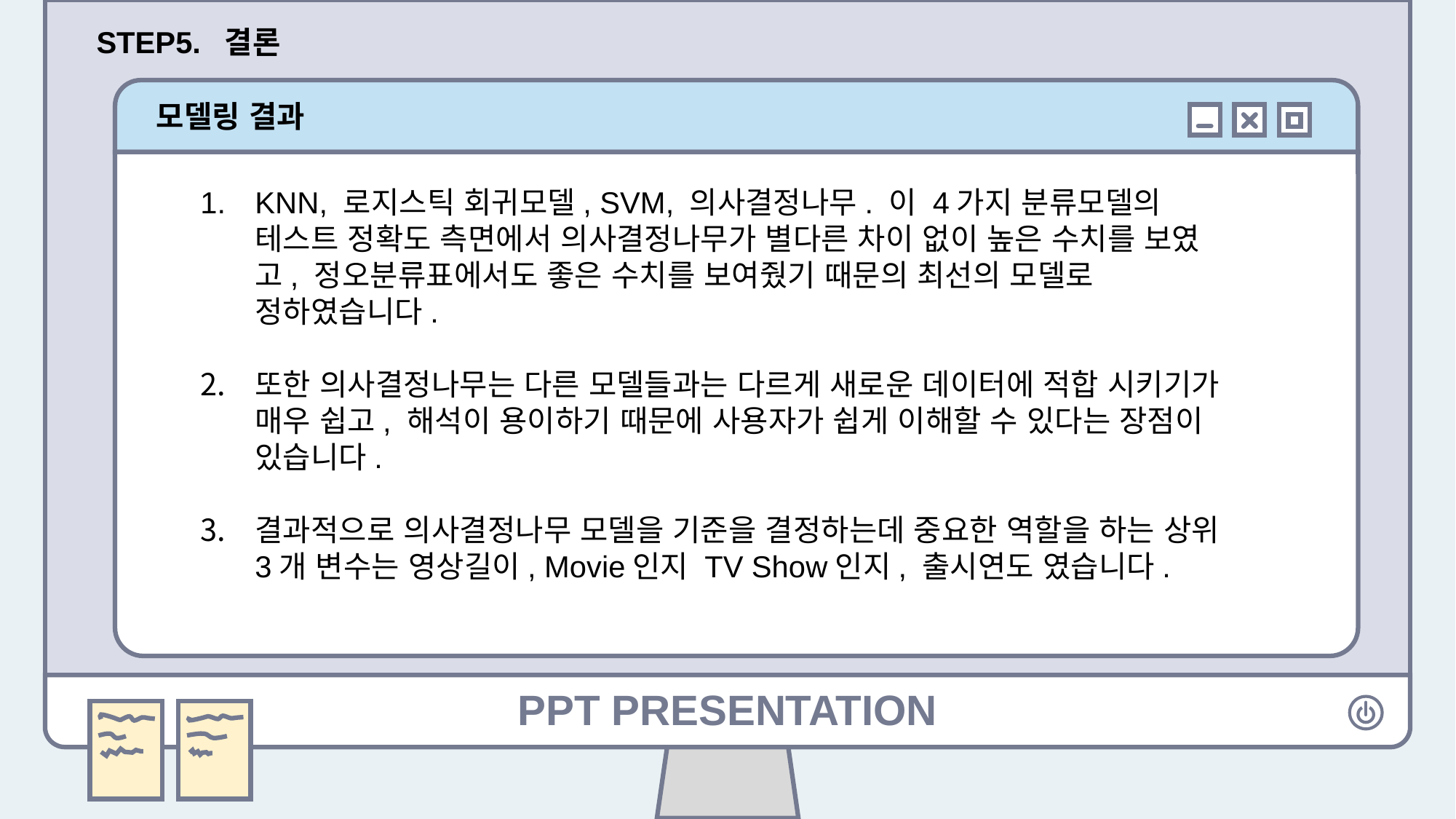

STEP5.  결론

모델링 결과
KNN, 로지스틱 회귀모델, SVM, 의사결정나무. 이 4가지 분류모델의 테스트 정확도 측면에서 의사결정나무가 별다른 차이 없이 높은 수치를 보였고, 정오분류표에서도 좋은 수치를 보여줬기 때문의 최선의 모델로 정하였습니다.

또한 의사결정나무는 다른 모델들과는 다르게 새로운 데이터에 적합 시키기가 매우 쉽고, 해석이 용이하기 때문에 사용자가 쉽게 이해할 수 있다는 장점이 있습니다.

결과적으로 의사결정나무 모델을 기준을 결정하는데 중요한 역할을 하는 상위3개 변수는 영상길이, Movie인지 TV Show인지, 출시연도 였습니다.

PPT PRESENTATION